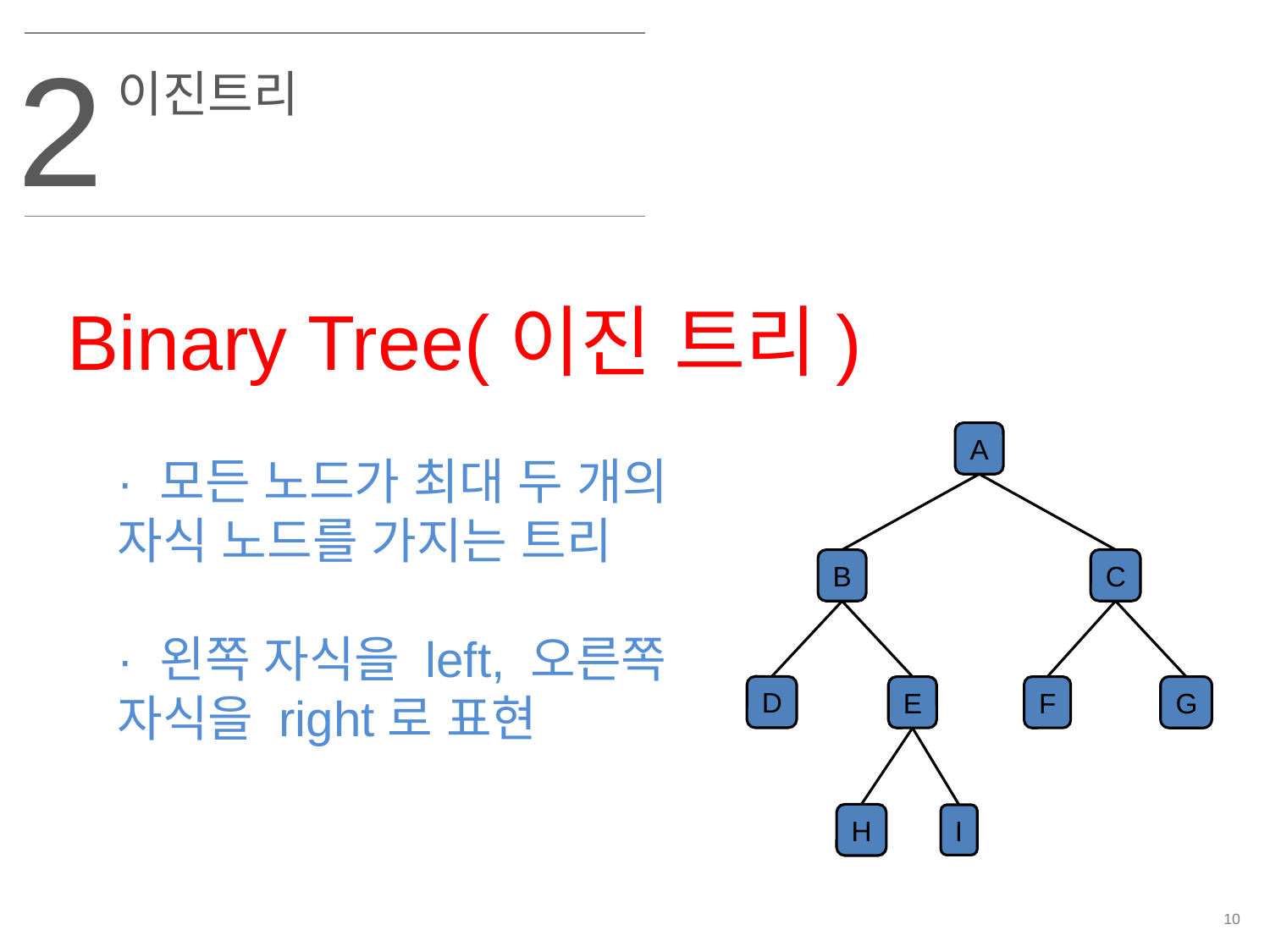

2
이진트리
Binary Tree(이진 트리)
A
· 모든 노드가 최대 두 개의
자식 노드를 가지는 트리

· 왼쪽 자식을 left, 오른쪽
자식을 right로 표현
C
B
D
E
F
G
I
H